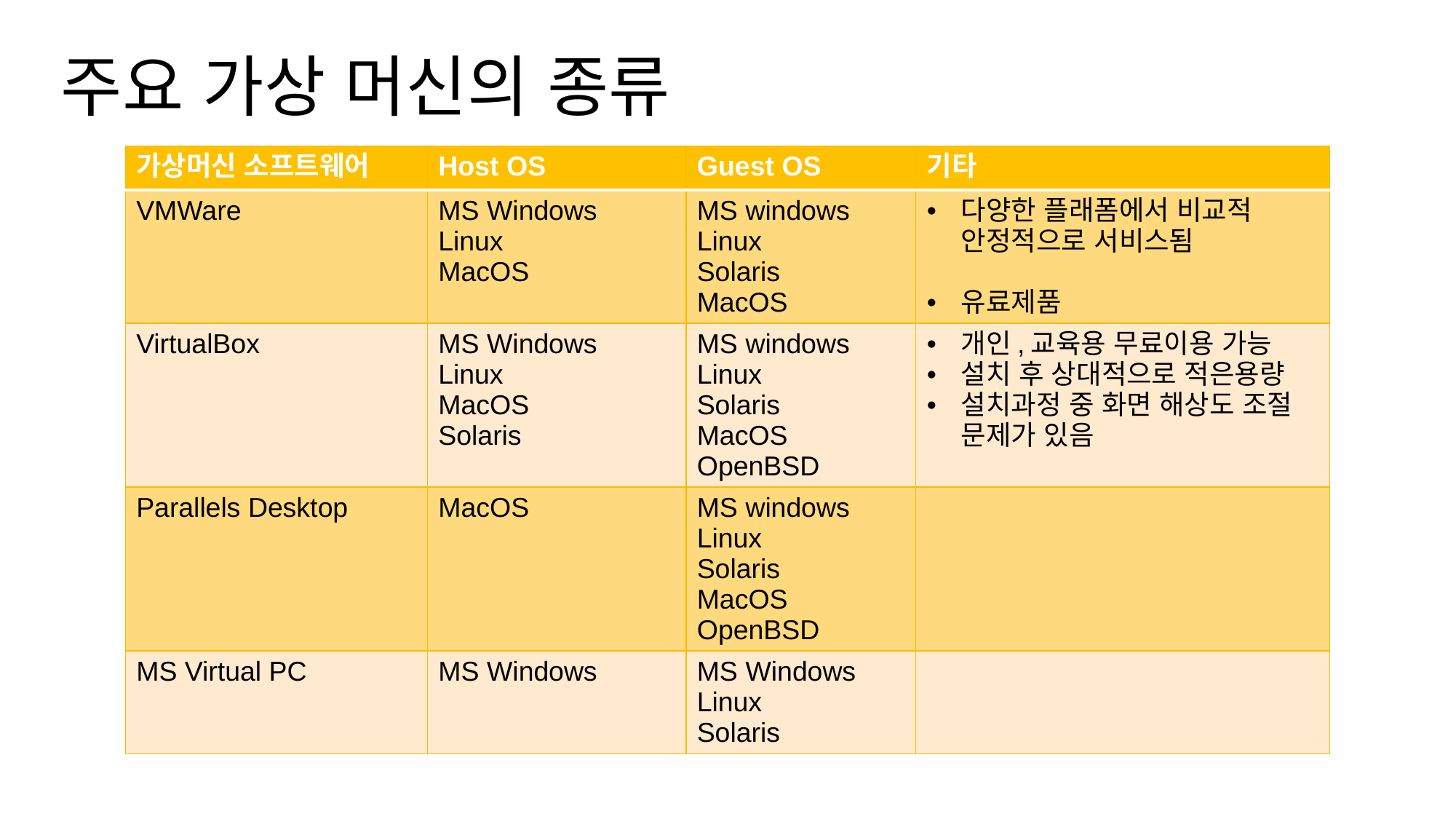

# 주요 가상 머신의 종류
| 가상머신 소프트웨어 | Host OS | Guest OS | 기타 |
| --- | --- | --- | --- |
| VMWare | MS Windows Linux MacOS | MS windows Linux Solaris MacOS | 다양한 플래폼에서 비교적 안정적으로 서비스됨 유료제품 |
| VirtualBox | MS Windows Linux MacOS Solaris | MS windows Linux Solaris MacOS OpenBSD | 개인,교육용 무료이용 가능 설치 후 상대적으로 적은용량 설치과정 중 화면 해상도 조절 문제가 있음 |
| Parallels Desktop | MacOS | MS windows Linux Solaris MacOS OpenBSD |  |
| MS Virtual PC | MS Windows | MS Windows Linux Solaris |  |